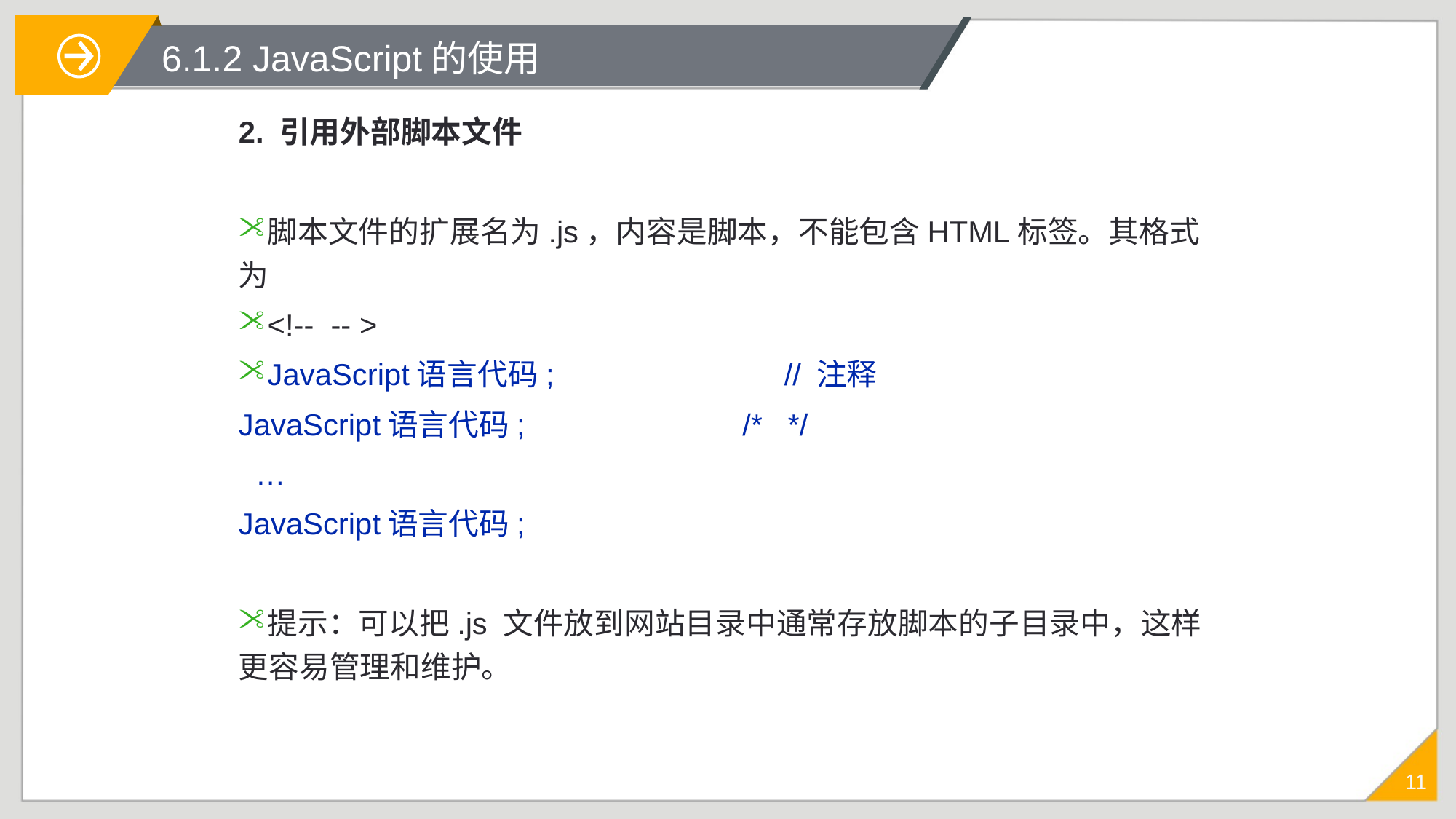

# 6.1.2 JavaScript的使用
2. 引用外部脚本文件

脚本文件的扩展名为.js，内容是脚本，不能包含HTML标签。其格式为
<!--  -- >
JavaScript语言代码;			// 注释
JavaScript语言代码;                          /*   */
  …
JavaScript语言代码;

提示：可以把.js 文件放到网站目录中通常存放脚本的子目录中，这样更容易管理和维护。